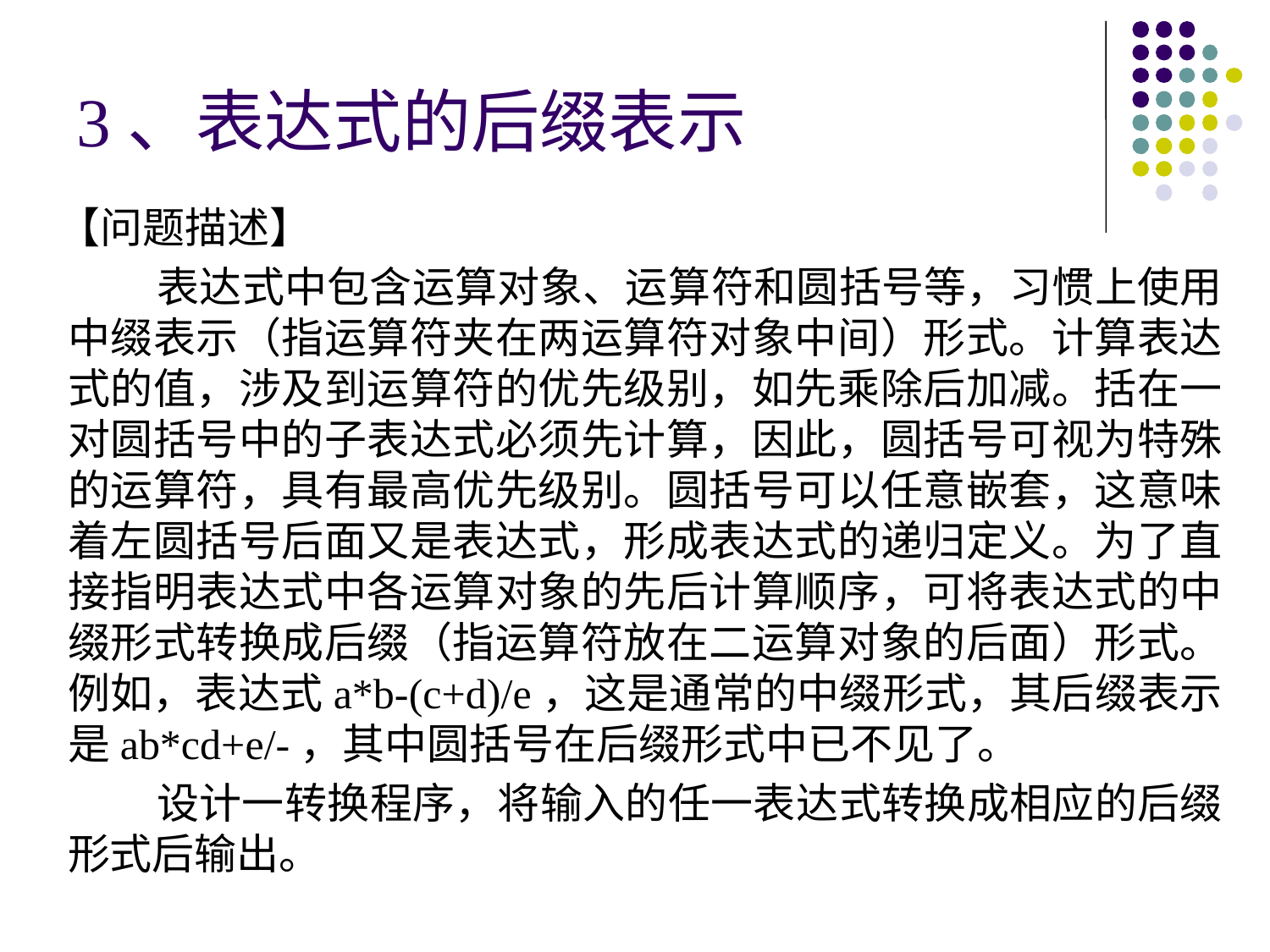

# 3、表达式的后缀表示
【问题描述】
         表达式中包含运算对象、运算符和圆括号等，习惯上使用中缀表示（指运算符夹在两运算符对象中间）形式。计算表达式的值，涉及到运算符的优先级别，如先乘除后加减。括在一对圆括号中的子表达式必须先计算，因此，圆括号可视为特殊的运算符，具有最高优先级别。圆括号可以任意嵌套，这意味着左圆括号后面又是表达式，形成表达式的递归定义。为了直接指明表达式中各运算对象的先后计算顺序，可将表达式的中缀形式转换成后缀（指运算符放在二运算对象的后面）形式。例如，表达式a*b-(c+d)/e，这是通常的中缀形式，其后缀表示是ab*cd+e/-，其中圆括号在后缀形式中已不见了。
         设计一转换程序，将输入的任一表达式转换成相应的后缀形式后输出。